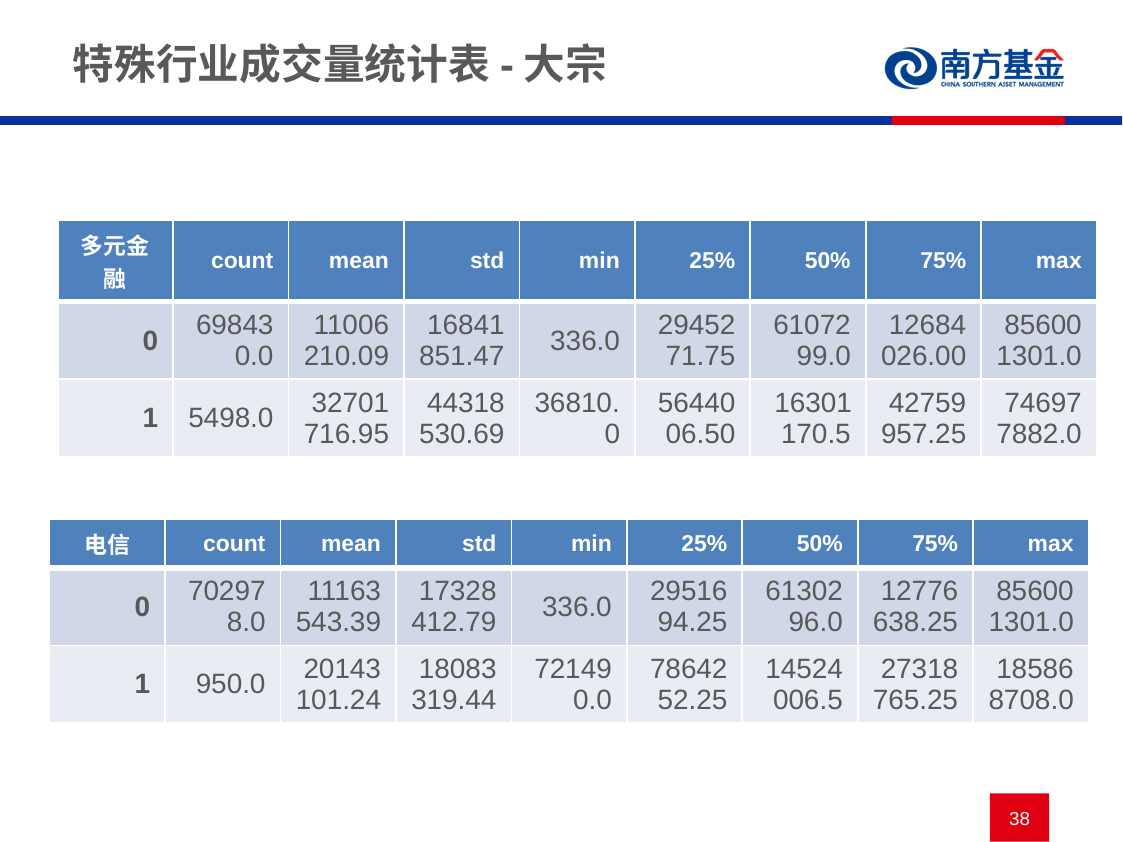

# 特殊行业成交量统计表-大宗
| 多元金融 | count | mean | std | min | 25% | 50% | 75% | max |
| --- | --- | --- | --- | --- | --- | --- | --- | --- |
| 0 | 698430.0 | 11006210.09 | 16841851.47 | 336.0 | 2945271.75 | 6107299.0 | 12684026.00 | 856001301.0 |
| 1 | 5498.0 | 32701716.95 | 44318530.69 | 36810.0 | 5644006.50 | 16301170.5 | 42759957.25 | 746977882.0 |
| 电信 | count | mean | std | min | 25% | 50% | 75% | max |
| --- | --- | --- | --- | --- | --- | --- | --- | --- |
| 0 | 702978.0 | 11163543.39 | 17328412.79 | 336.0 | 2951694.25 | 6130296.0 | 12776638.25 | 856001301.0 |
| 1 | 950.0 | 20143101.24 | 18083319.44 | 721490.0 | 7864252.25 | 14524006.5 | 27318765.25 | 185868708.0 |
38